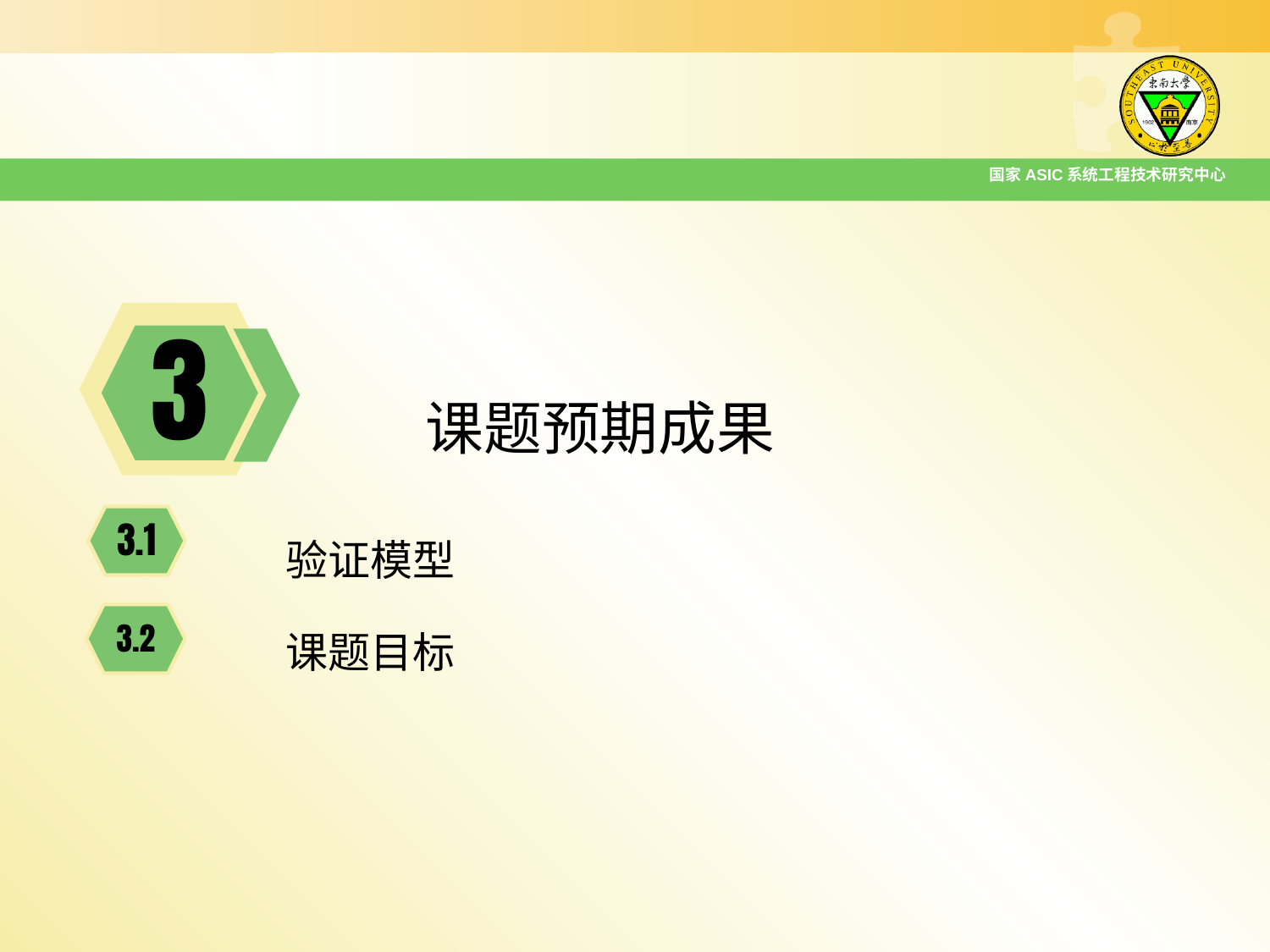

国家ASIC系统工程技术研究中心

3
3.1
3.2

课题预期成果
验证模型
课题目标